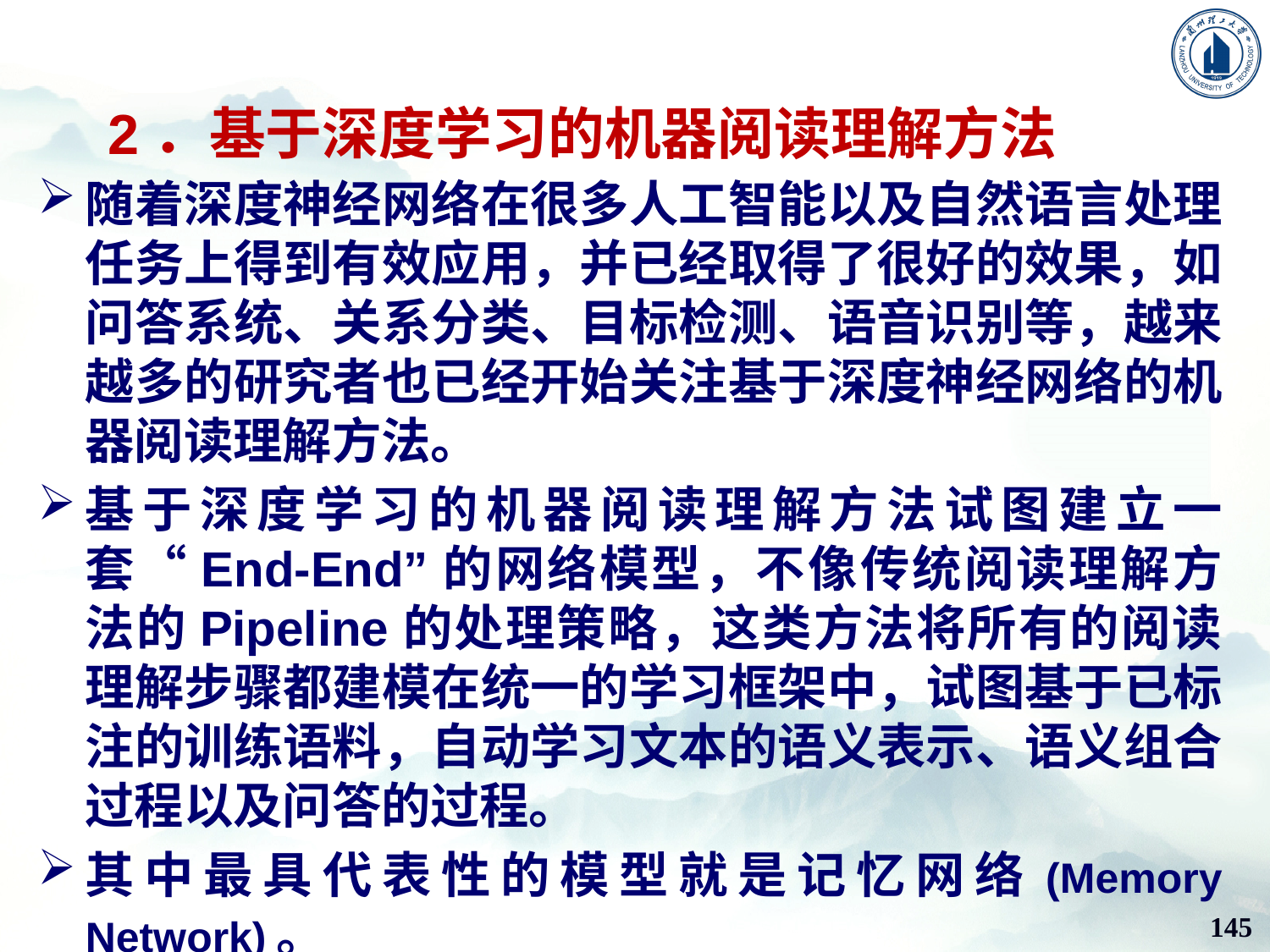

# 2．基于深度学习的机器阅读理解方法
随着深度神经网络在很多人工智能以及自然语言处理任务上得到有效应用，并已经取得了很好的效果，如问答系统、关系分类、目标检测、语音识别等，越来越多的研究者也已经开始关注基于深度神经网络的机器阅读理解方法。
基于深度学习的机器阅读理解方法试图建立一套“End-End”的网络模型，不像传统阅读理解方法的Pipeline的处理策略，这类方法将所有的阅读理解步骤都建模在统一的学习框架中，试图基于已标注的训练语料，自动学习文本的语义表示、语义组合过程以及问答的过程。
其中最具代表性的模型就是记忆网络(Memory Network)。

145